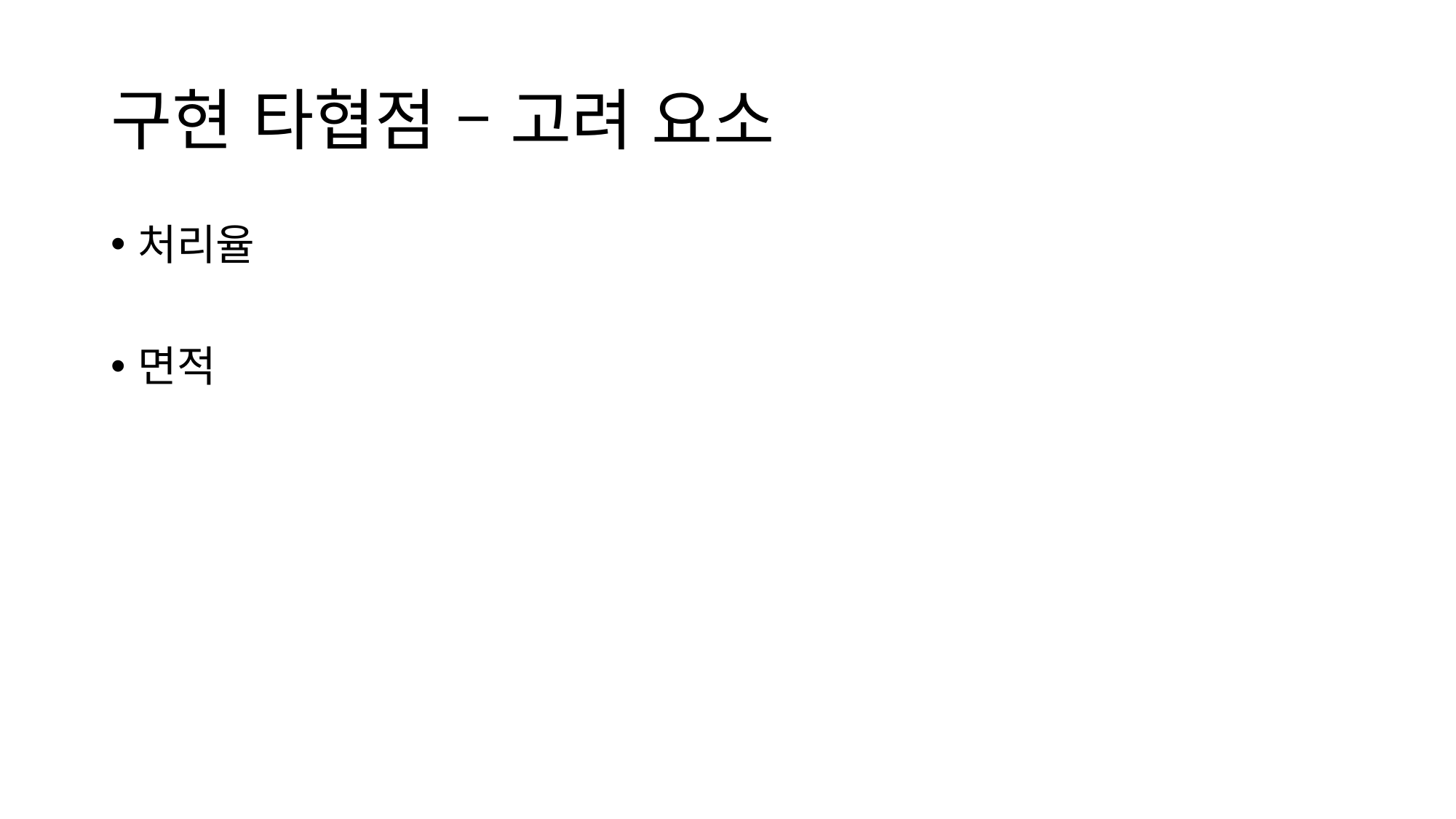

# 구현 타협점 – 고려 요소
처리율

면적